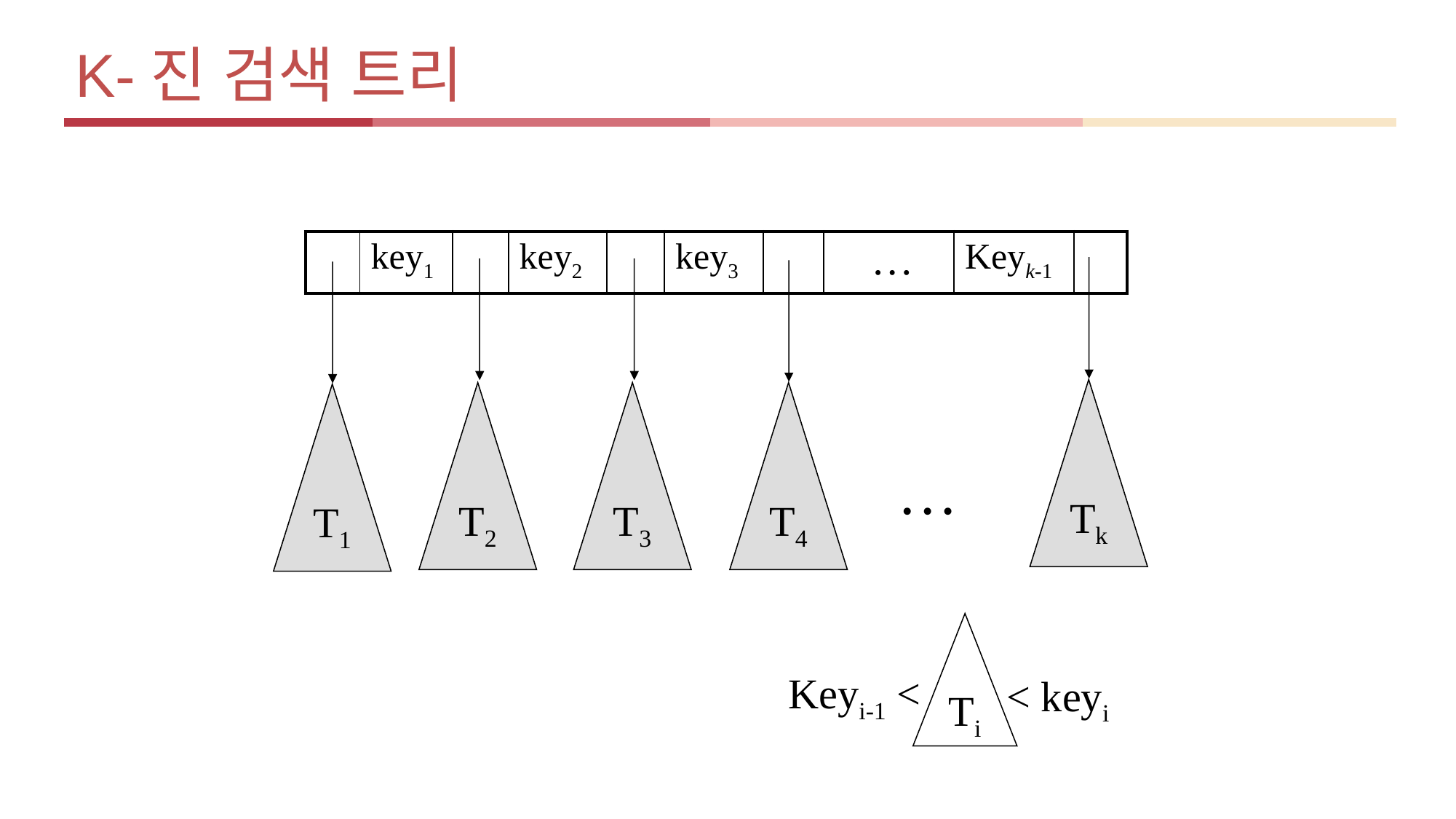

K-진 검색 트리
|  | key1 |  | key2 |  | key3 |  | … | Keyk-1 |  |
| --- | --- | --- | --- | --- | --- | --- | --- | --- | --- |

Tk
T2
T3
T4
T1
…
Ti
Keyi-1 <
< keyi